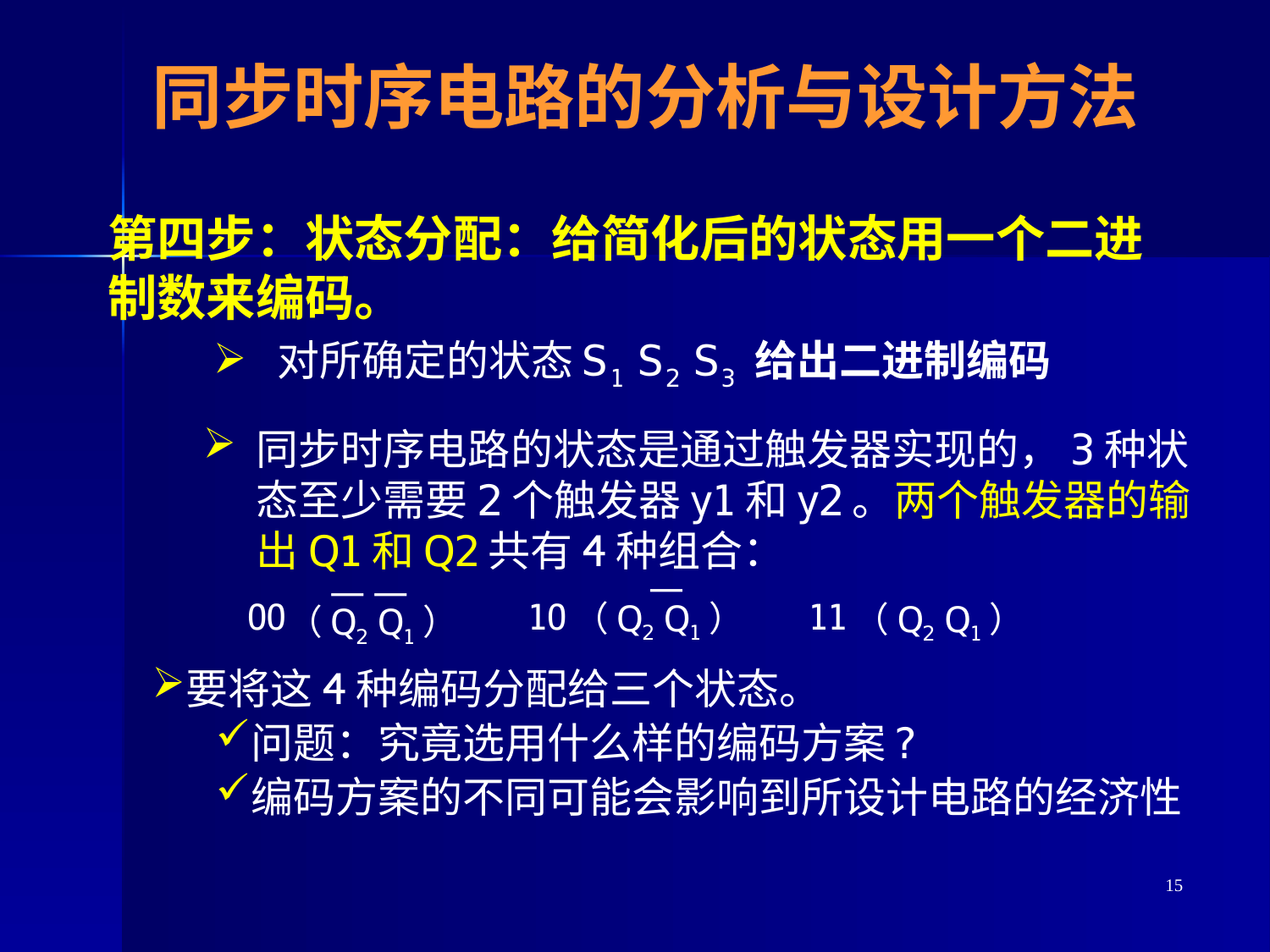

# 同步时序电路的分析与设计方法
第四步：状态分配：给简化后的状态用一个二进制数来编码。
对所确定的状态S1 S2 S3 给出二进制编码
同步时序电路的状态是通过触发器实现的，3种状态至少需要2个触发器y1和y2。两个触发器的输出Q1和Q2共有4种组合：
       —
（Q2 Q1）

（Q2 Q1）
    — —
（Q2 Q1）
00                      10                      11
要将这4种编码分配给三个状态。
问题：究竟选用什么样的编码方案?
编码方案的不同可能会影响到所设计电路的经济性
15